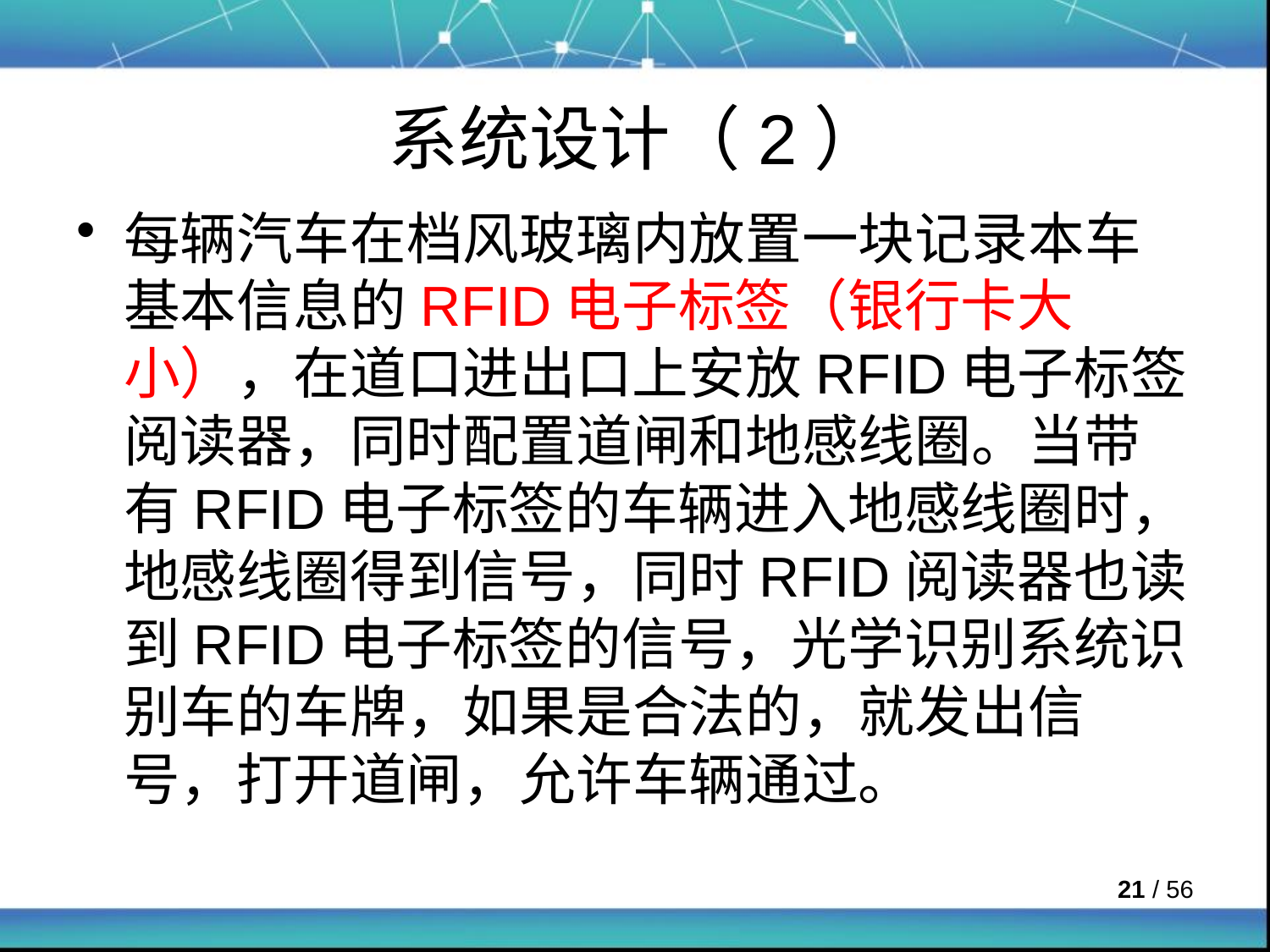

# 系统设计（2）
每辆汽车在档风玻璃内放置一块记录本车基本信息的RFID电子标签（银行卡大小），在道口进出口上安放RFID电子标签阅读器，同时配置道闸和地感线圈。当带有RFID电子标签的车辆进入地感线圈时，地感线圈得到信号，同时RFID阅读器也读到RFID电子标签的信号，光学识别系统识别车的车牌，如果是合法的，就发出信号，打开道闸，允许车辆通过。
21 / 56